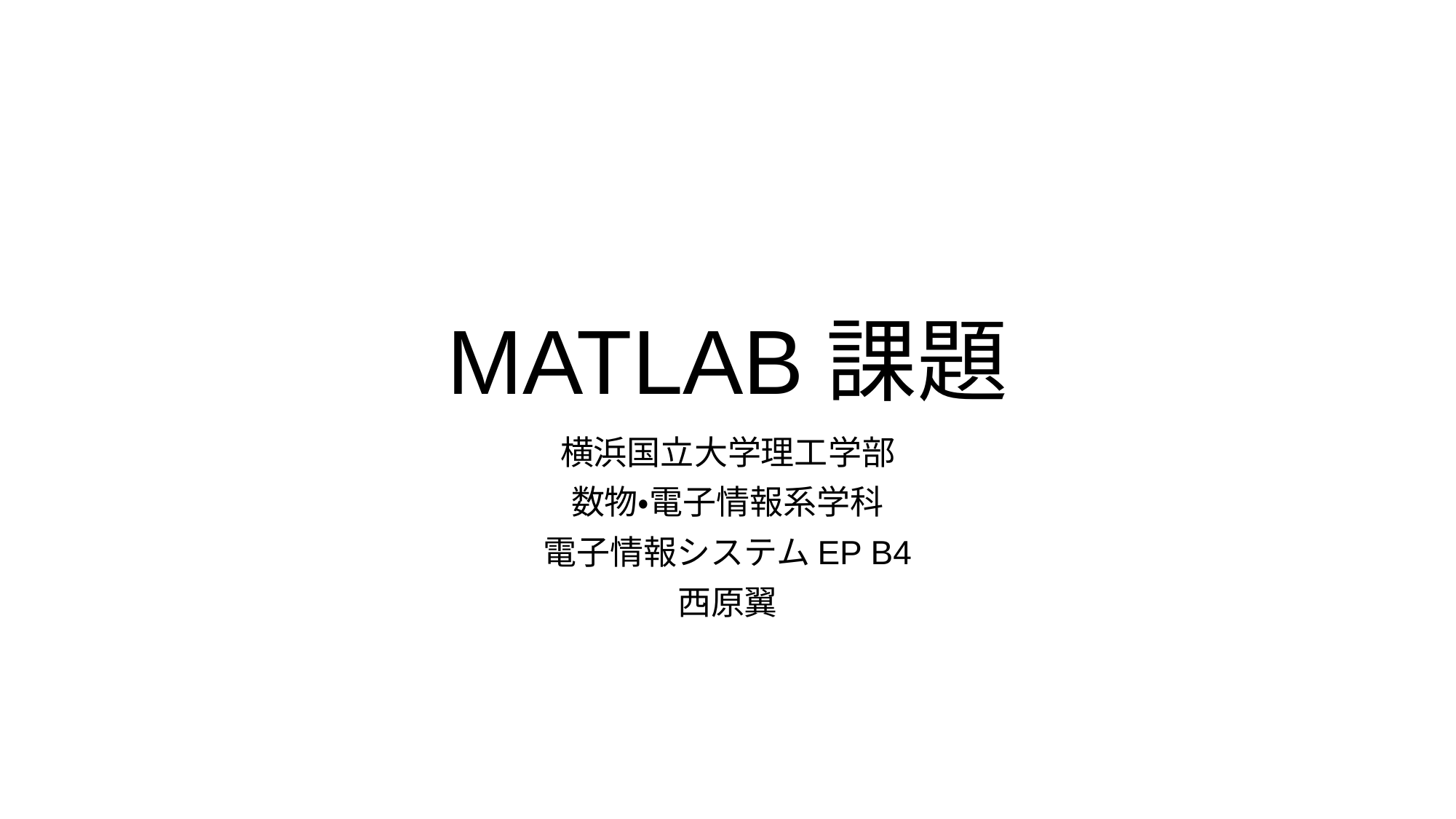

# MATLAB課題
横浜国立大学理工学部
数物・電子情報系学科
電子情報システムEP B4
西原翼